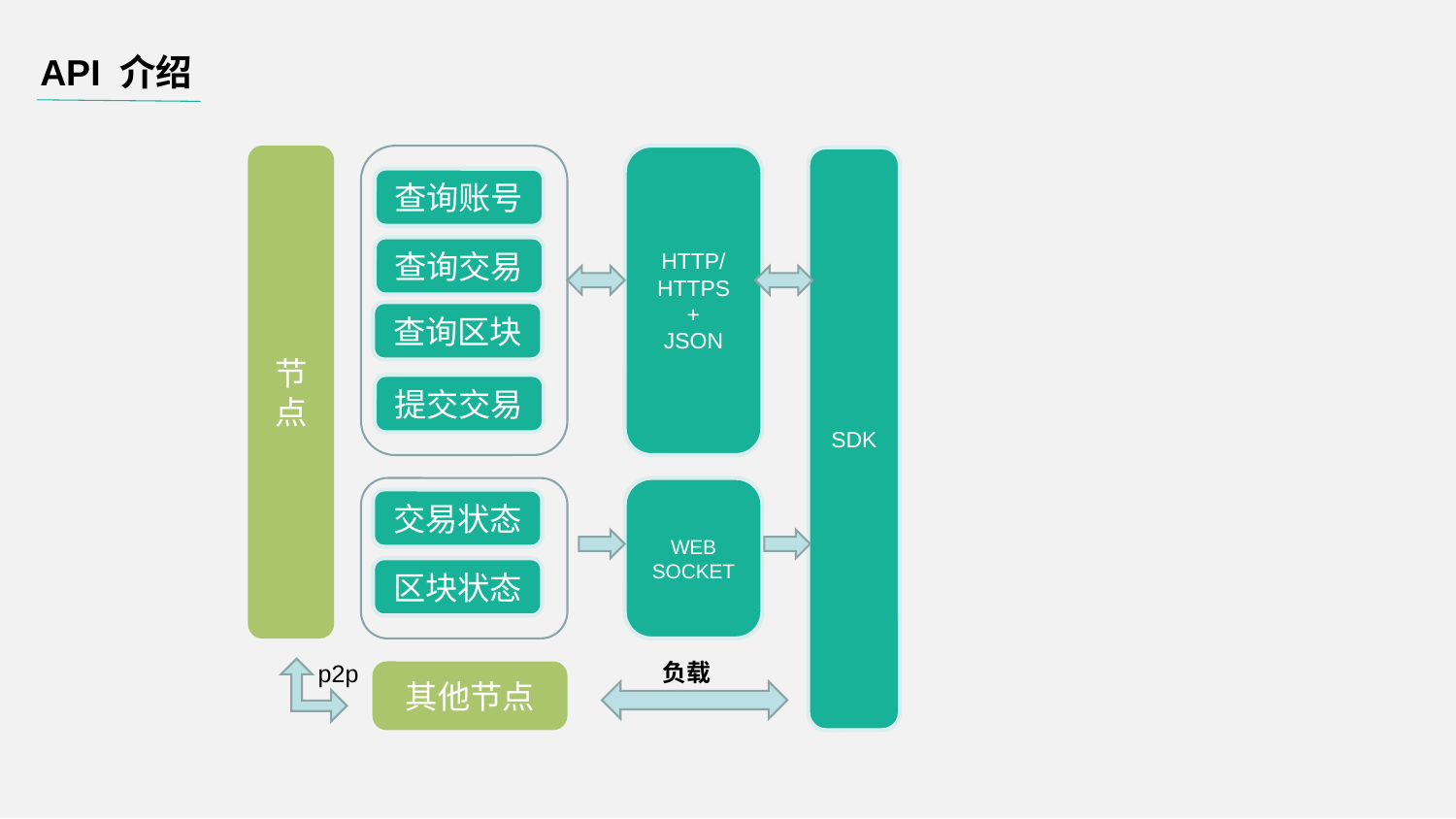

API 介绍

节点

HTTP/
HTTPS
+
JSON
SDK
查询账号
查询交易

查询区块
提交交易

WEB
SOCKET
交易状态

区块状态
负载
p2p

其他节点